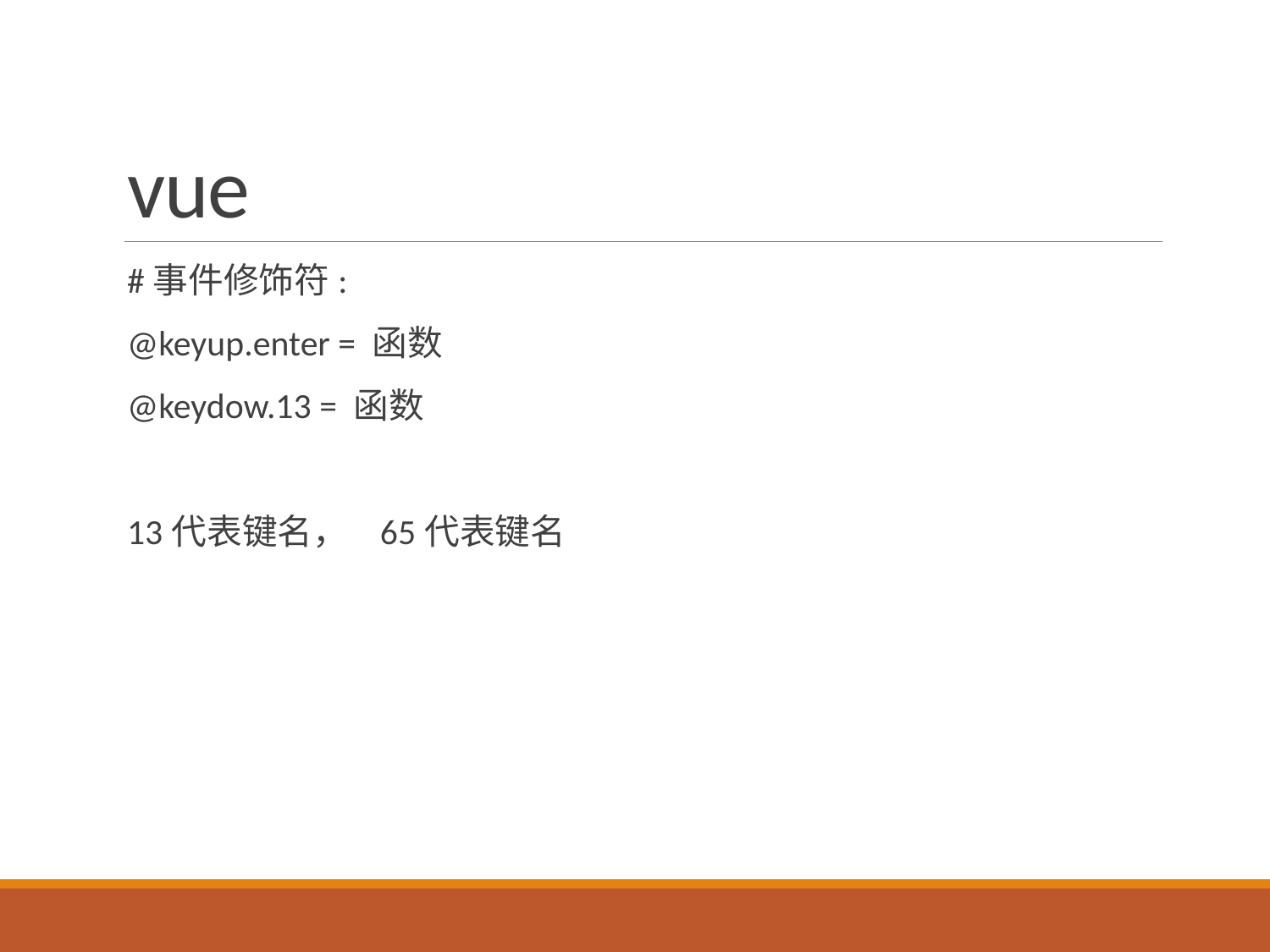

# vue
#事件修饰符:
@keyup.enter = 函数
@keydow.13 = 函数

13代表键名，   65代表键名